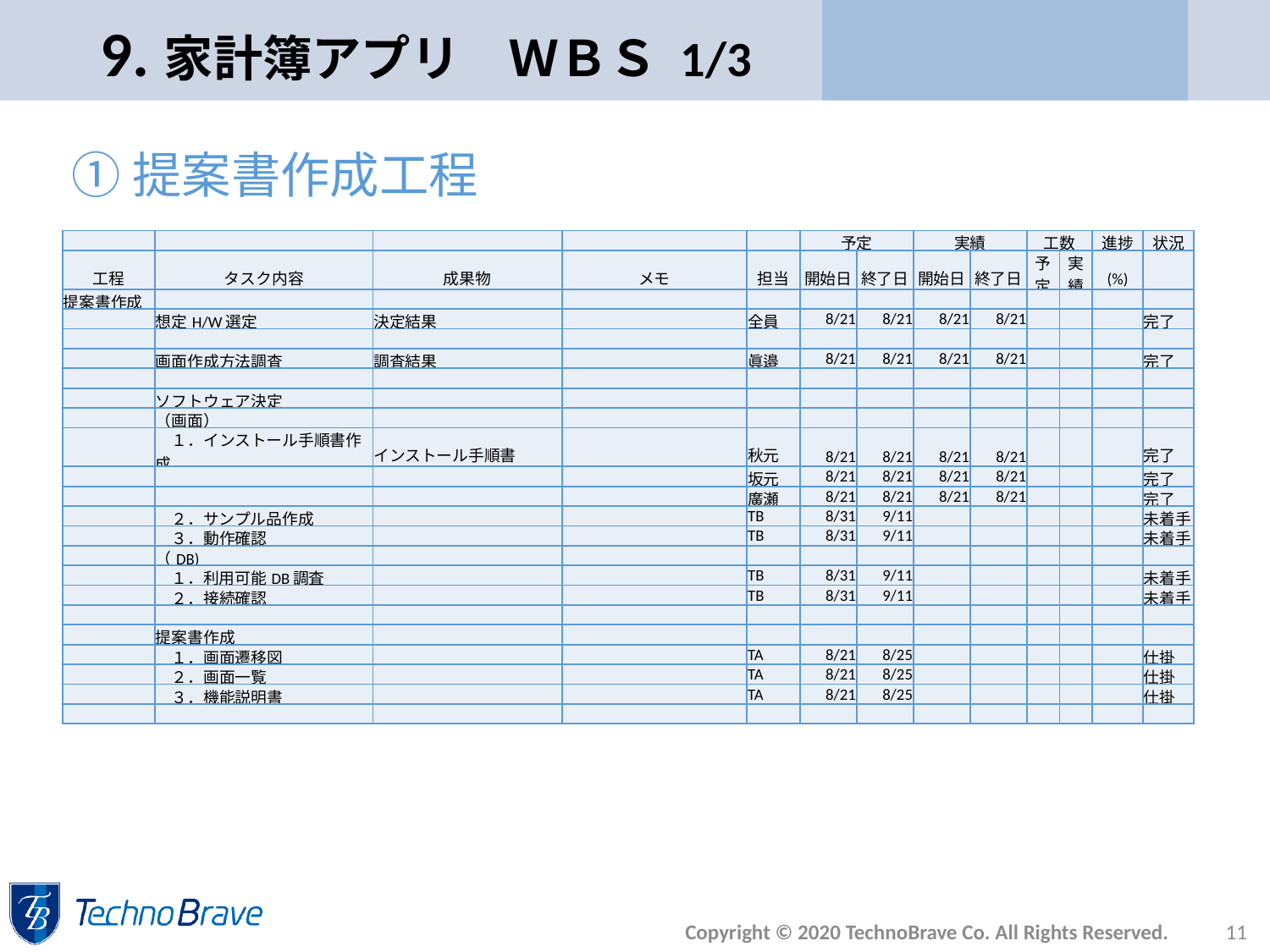

# 9.家計簿アプリ　ＷＢＳ 1/3
①提案書作成工程
|  |  |  |  |  | 予定 |  | 実績 |  | 工数 |  | 進捗 | 状況 |
| --- | --- | --- | --- | --- | --- | --- | --- | --- | --- | --- | --- | --- |
| 工程 | タスク内容 | 成果物 | メモ | 担当 | 開始日 | 終了日 | 開始日 | 終了日 | 予定 | 実績 | (%) |  |
| 提案書作成 |  |  |  |  |  |  |  |  |  |  |  |  |
|  | 想定H/W選定 | 決定結果 |  | 全員 | 8/21 | 8/21 | 8/21 | 8/21 |  |  |  | 完了 |
|  |  |  |  |  |  |  |  |  |  |  |  |  |
|  | 画面作成方法調査 | 調査結果 |  | 眞邉 | 8/21 | 8/21 | 8/21 | 8/21 |  |  |  | 完了 |
|  |  |  |  |  |  |  |  |  |  |  |  |  |
|  | ソフトウェア決定 |  |  |  |  |  |  |  |  |  |  |  |
|  | （画面） |  |  |  |  |  |  |  |  |  |  |  |
|  | １．インストール手順書作成 | インストール手順書 |  | 秋元 | 8/21 | 8/21 | 8/21 | 8/21 |  |  |  | 完了 |
|  |  |  |  | 坂元 | 8/21 | 8/21 | 8/21 | 8/21 |  |  |  | 完了 |
|  |  |  |  | 廣瀬 | 8/21 | 8/21 | 8/21 | 8/21 |  |  |  | 完了 |
|  | ２．サンプル品作成 |  |  | TB | 8/31 | 9/11 |  |  |  |  |  | 未着手 |
|  | ３．動作確認 |  |  | TB | 8/31 | 9/11 |  |  |  |  |  | 未着手 |
|  | （DB) |  |  |  |  |  |  |  |  |  |  |  |
|  | １．利用可能DB調査 |  |  | TB | 8/31 | 9/11 |  |  |  |  |  | 未着手 |
|  | ２．接続確認 |  |  | TB | 8/31 | 9/11 |  |  |  |  |  | 未着手 |
|  |  |  |  |  |  |  |  |  |  |  |  |  |
|  | 提案書作成 |  |  |  |  |  |  |  |  |  |  |  |
|  | １．画面遷移図 |  |  | TA | 8/21 | 8/25 |  |  |  |  |  | 仕掛 |
|  | ２．画面一覧 |  |  | TA | 8/21 | 8/25 |  |  |  |  |  | 仕掛 |
|  | ３．機能説明書 |  |  | TA | 8/21 | 8/25 |  |  |  |  |  | 仕掛 |
|  |  |  |  |  |  |  |  |  |  |  |  |  |
Copyright © 2020 TechnoBrave Co. All Rights Reserved.
11